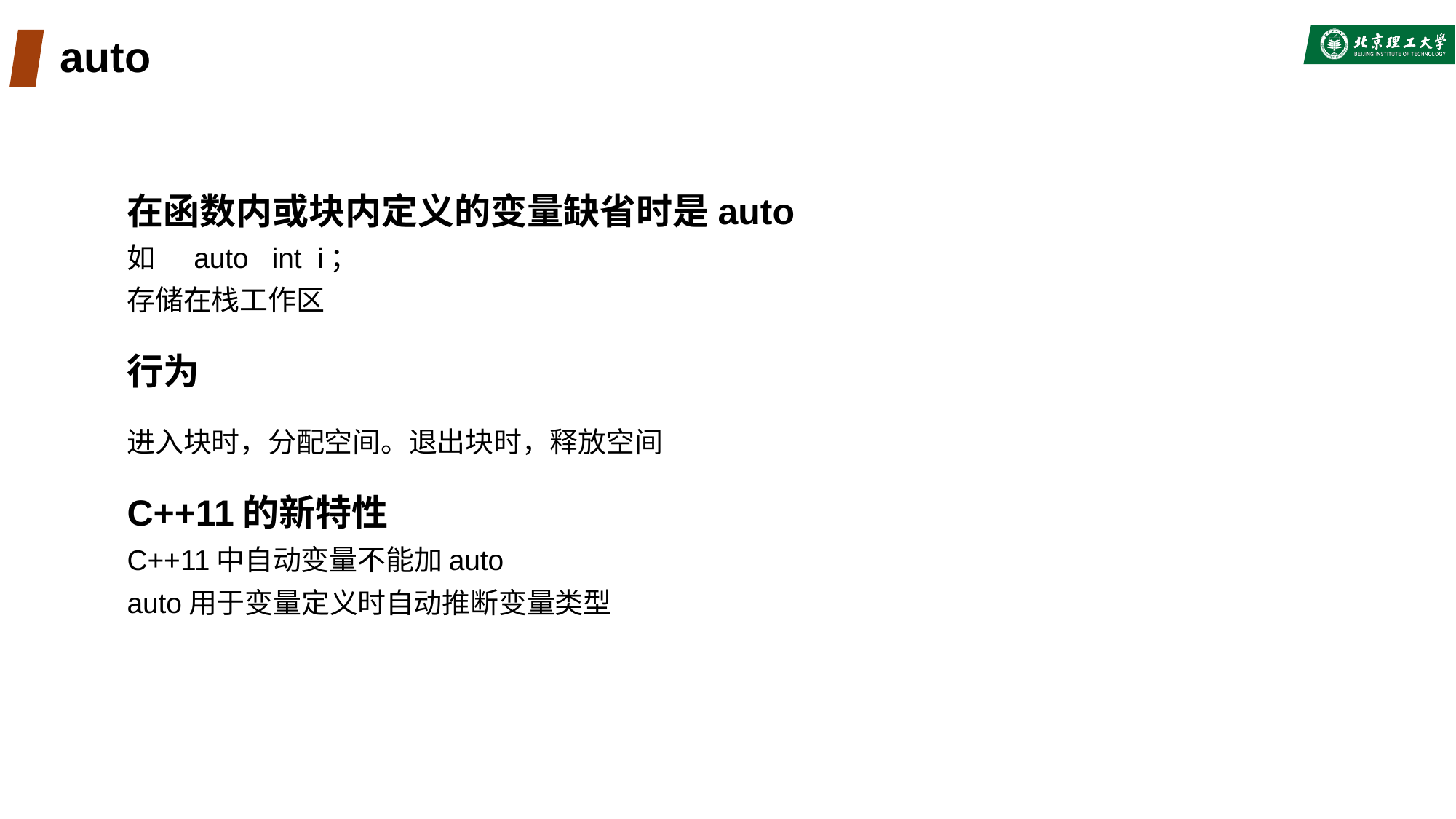

# auto
在函数内或块内定义的变量缺省时是auto
如     auto   int  i；
存储在栈工作区
行为
进入块时，分配空间。退出块时，释放空间
C++11的新特性
C++11中自动变量不能加auto
auto用于变量定义时自动推断变量类型